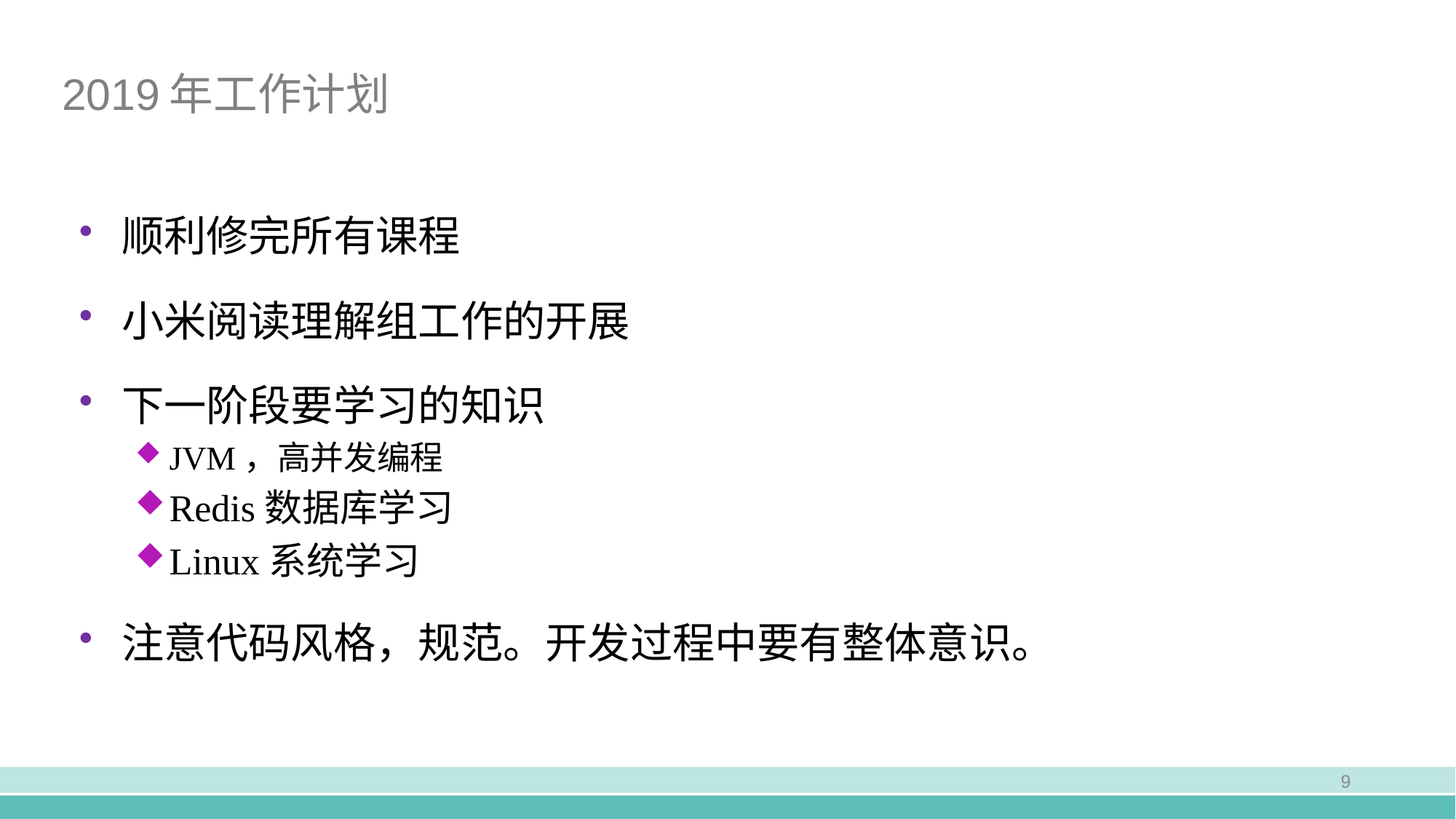

# 2019年工作计划

顺利修完所有课程
小米阅读理解组工作的开展
下一阶段要学习的知识
JVM，高并发编程
Redis数据库学习
Linux系统学习
注意代码风格，规范。开发过程中要有整体意识。
9